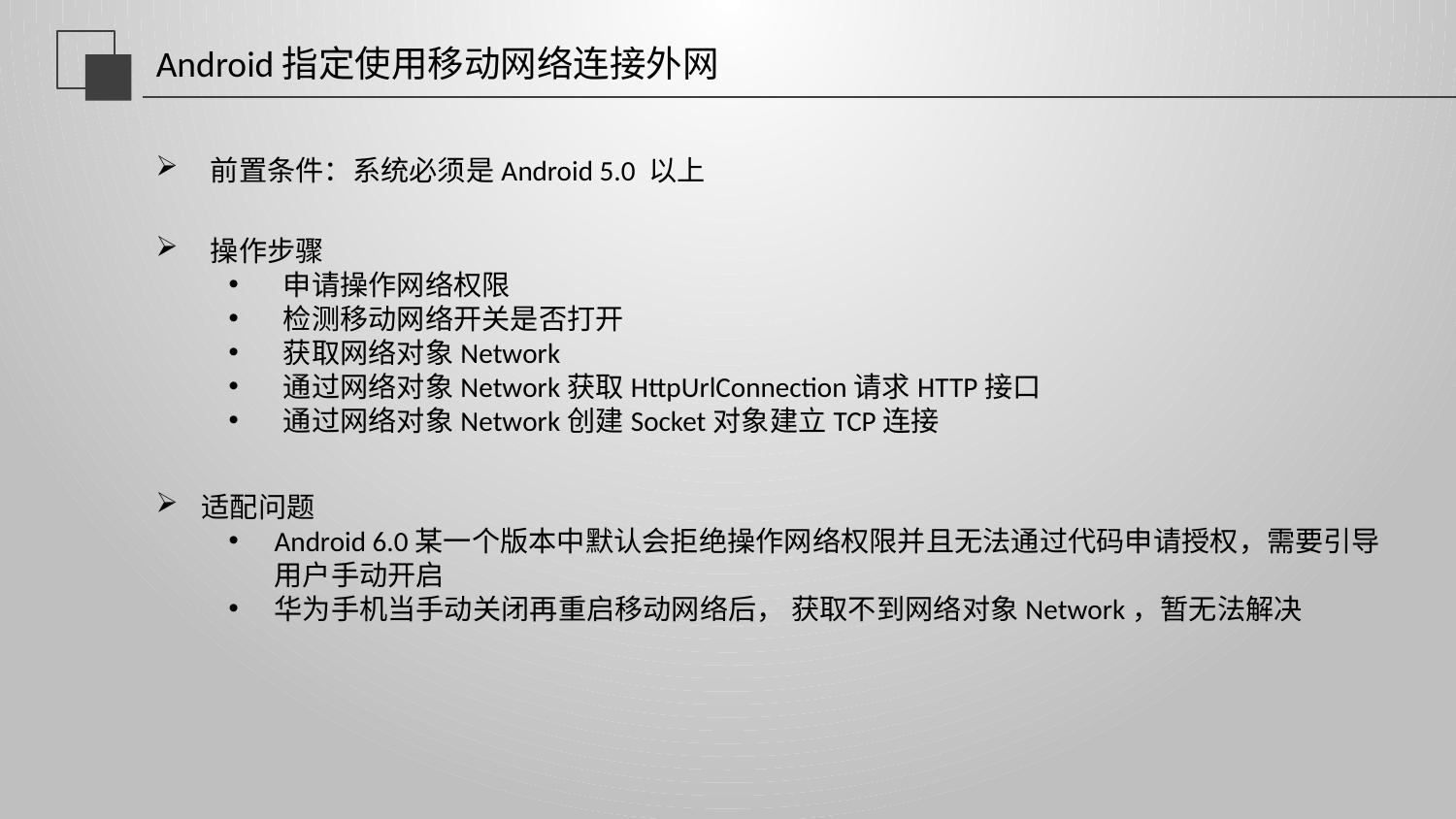

# Android指定使用移动网络连接外网
前置条件：系统必须是Android 5.0 以上
操作步骤
申请操作网络权限
检测移动网络开关是否打开
获取网络对象Network
通过网络对象Network获取HttpUrlConnection请求HTTP接口
通过网络对象Network创建Socket对象建立TCP连接

适配问题
Android 6.0某一个版本中默认会拒绝操作网络权限并且无法通过代码申请授权，需要引导用户手动开启
华为手机当手动关闭再重启移动网络后， 获取不到网络对象Network，暂无法解决